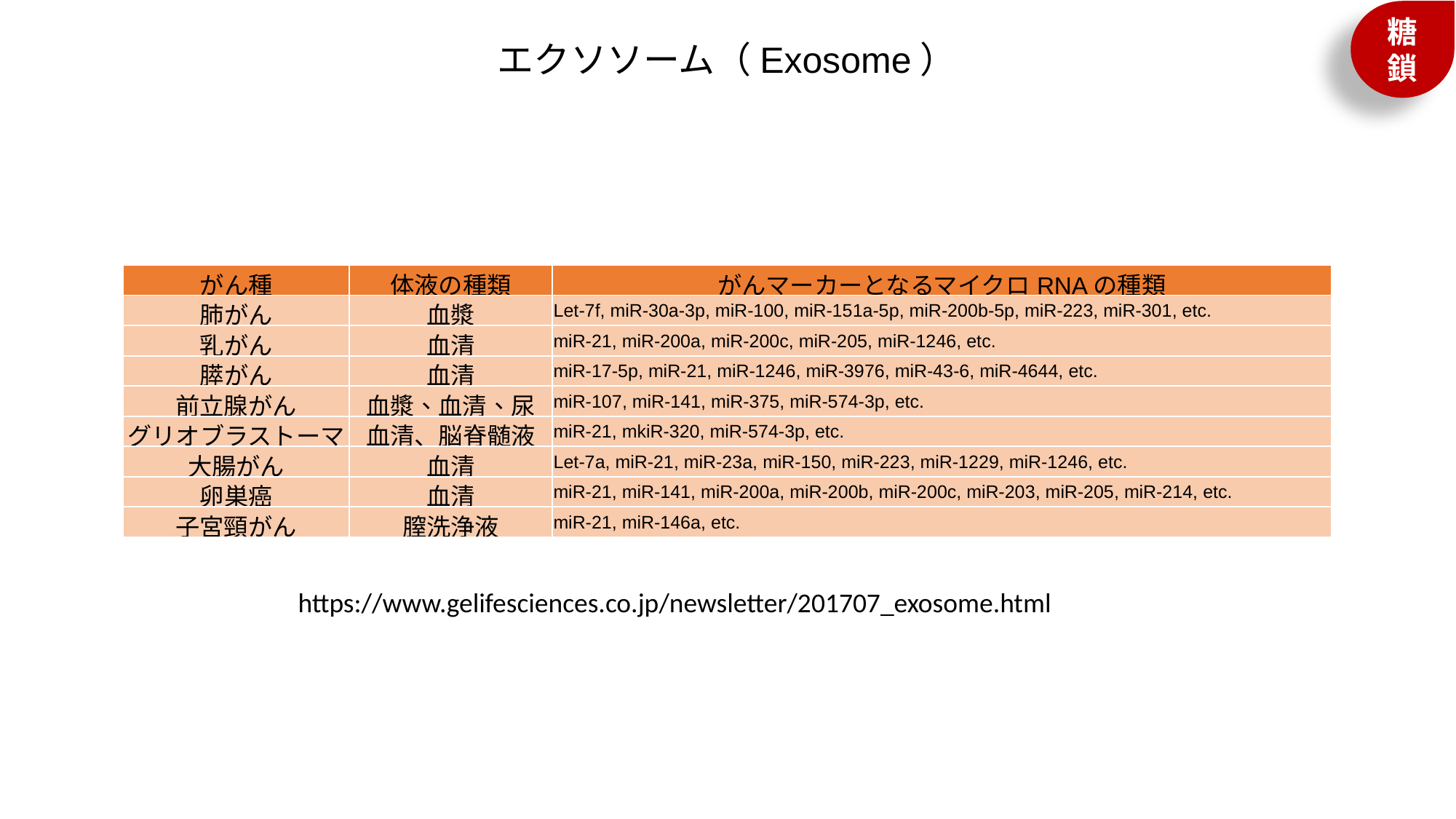

エクソソーム（Exosome）
| がん種 | 体液の種類 | がんマーカーとなるマイクロRNAの種類 |
| --- | --- | --- |
| 肺がん | 血漿 | Let-7f, miR-30a-3p, miR-100, miR-151a-5p, miR-200b-5p, miR-223, miR-301, etc. |
| 乳がん | 血清 | miR-21, miR-200a, miR-200c, miR-205, miR-1246, etc. |
| 膵がん | 血清 | miR-17-5p, miR-21, miR-1246, miR-3976, miR-43-6, miR-4644, etc. |
| 前立腺がん | 血漿、血清、尿 | miR-107, miR-141, miR-375, miR-574-3p, etc. |
| グリオブラストーマ | 血清、脳脊髄液 | miR-21, mkiR-320, miR-574-3p, etc. |
| 大腸がん | 血清 | Let-7a, miR-21, miR-23a, miR-150, miR-223, miR-1229, miR-1246, etc. |
| 卵巣癌 | 血清 | miR-21, miR-141, miR-200a, miR-200b, miR-200c, miR-203, miR-205, miR-214, etc. |
| 子宮頸がん | 膣洗浄液 | miR-21, miR-146a, etc. |
https://www.gelifesciences.co.jp/newsletter/201707_exosome.html